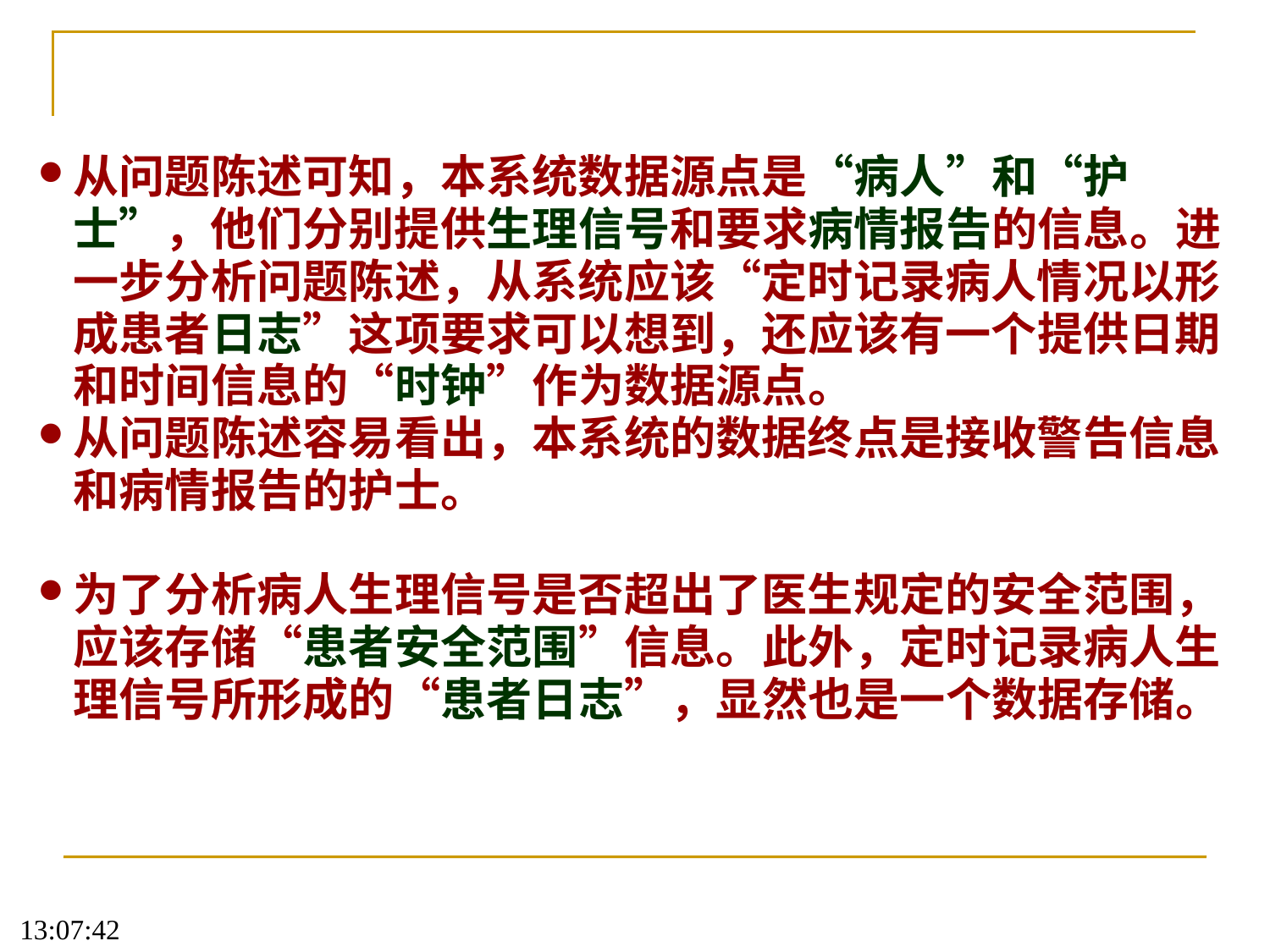

从问题陈述可知，本系统数据源点是“病人”和“护士”，他们分别提供生理信号和要求病情报告的信息。进一步分析问题陈述，从系统应该“定时记录病人情况以形成患者日志”这项要求可以想到，还应该有一个提供日期和时间信息的“时钟”作为数据源点。
从问题陈述容易看出，本系统的数据终点是接收警告信息和病情报告的护士。

为了分析病人生理信号是否超出了医生规定的安全范围，应该存储“患者安全范围”信息。此外，定时记录病人生理信号所形成的“患者日志”，显然也是一个数据存储。
13:07:42